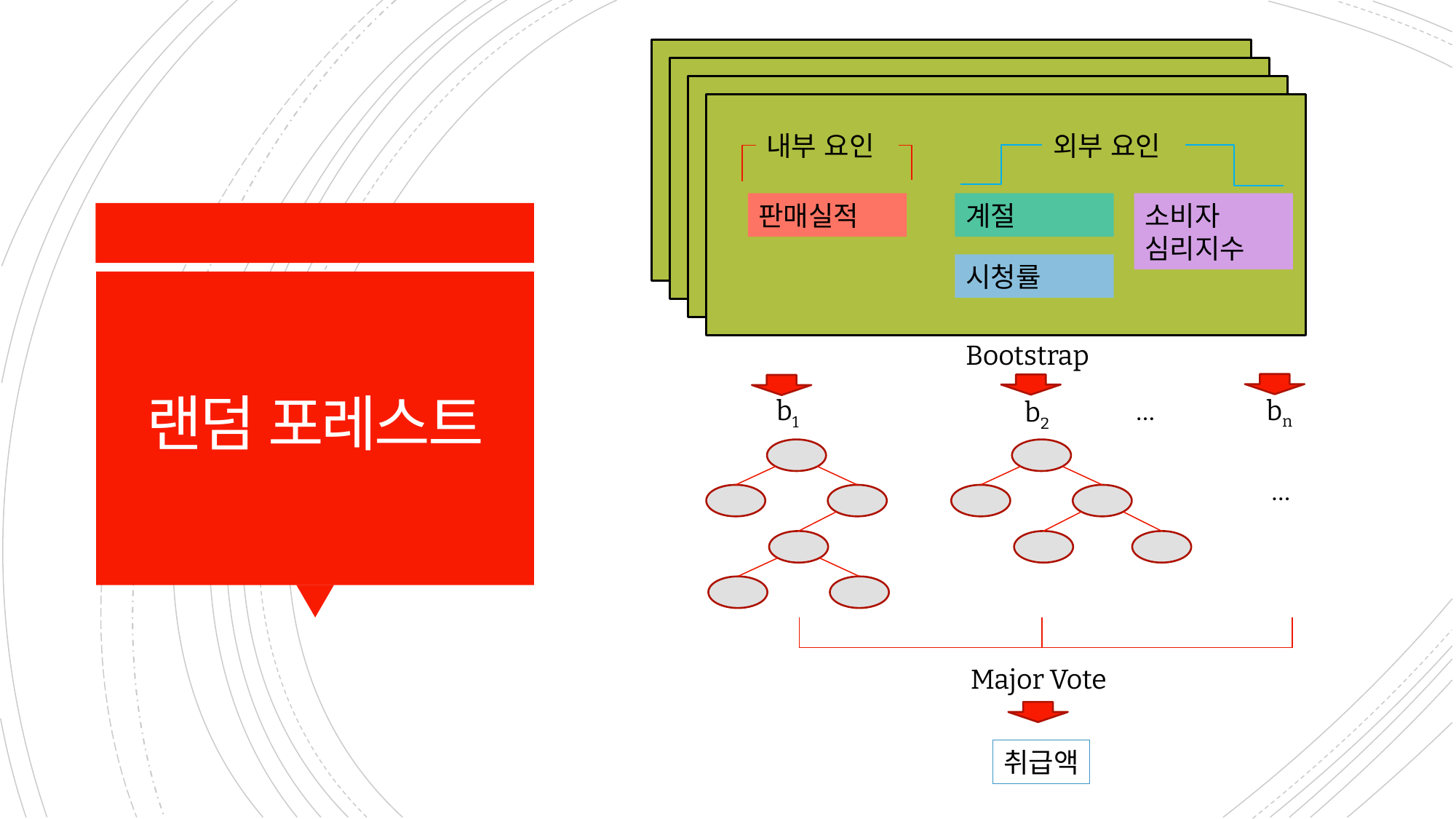

외부 요인
내부 요인
판매실적
계절
소비자 심리지수
시청률
Bootstrap

…
bn
b1
b2

…
Major Vote

취급액
# 랜덤 포레스트